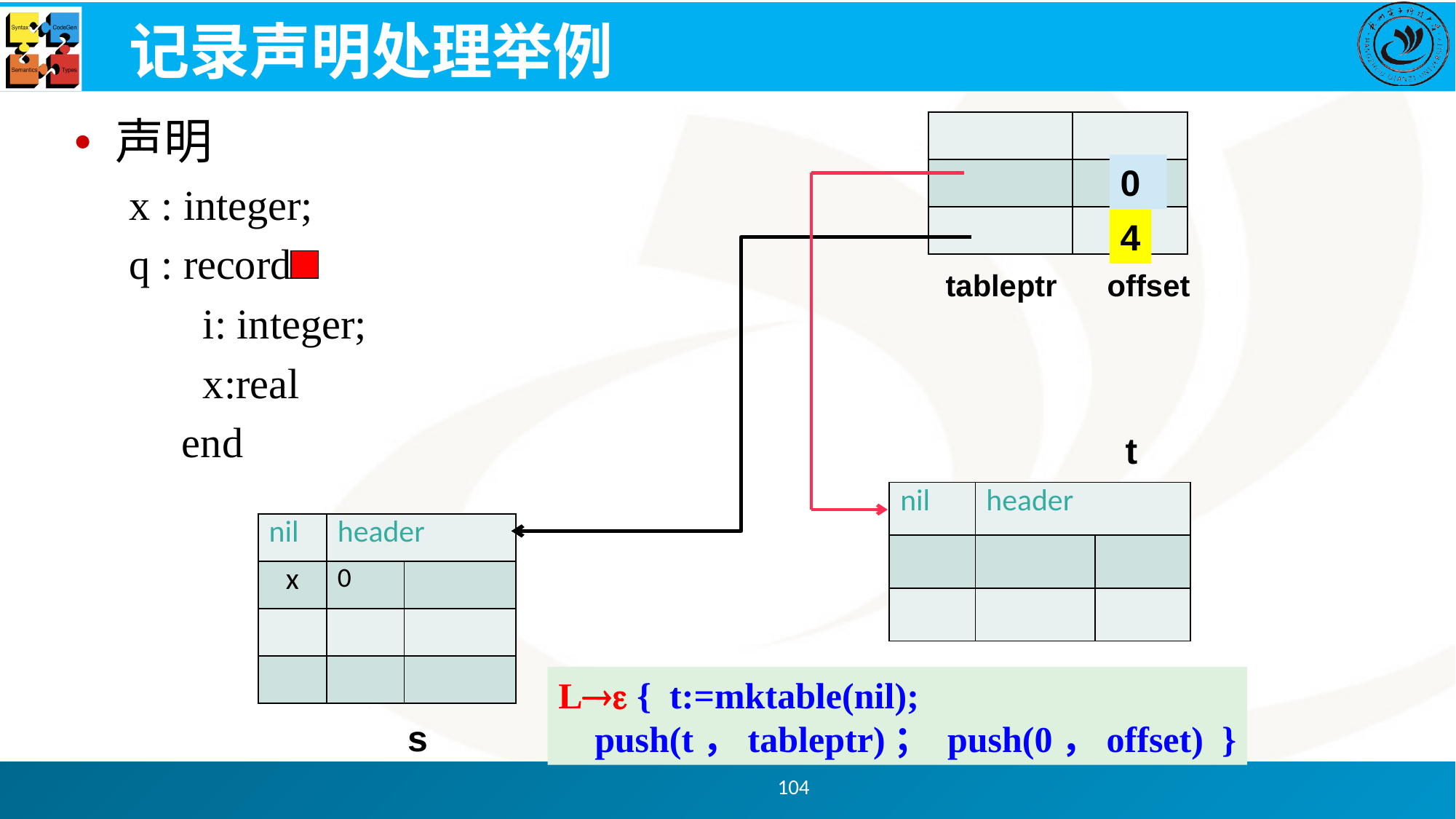

# 记录声明处理举例
声明
x : integer;
q : record
       i: integer;
       x:real
     end
|  |  |
| --- | --- |
|  |  |
|  |  |
0
4

tableptr      offset
t
| nil | header |  |
| --- | --- | --- |
|  |  |  |
|  |  |  |
| nil | header |  |
| --- | --- | --- |
| x | 0 |  |
|  |  |  |
|  |  |  |
L→ε {  t:=mktable(nil);
    push(t，tableptr)； push(0，offset)  }
s
104